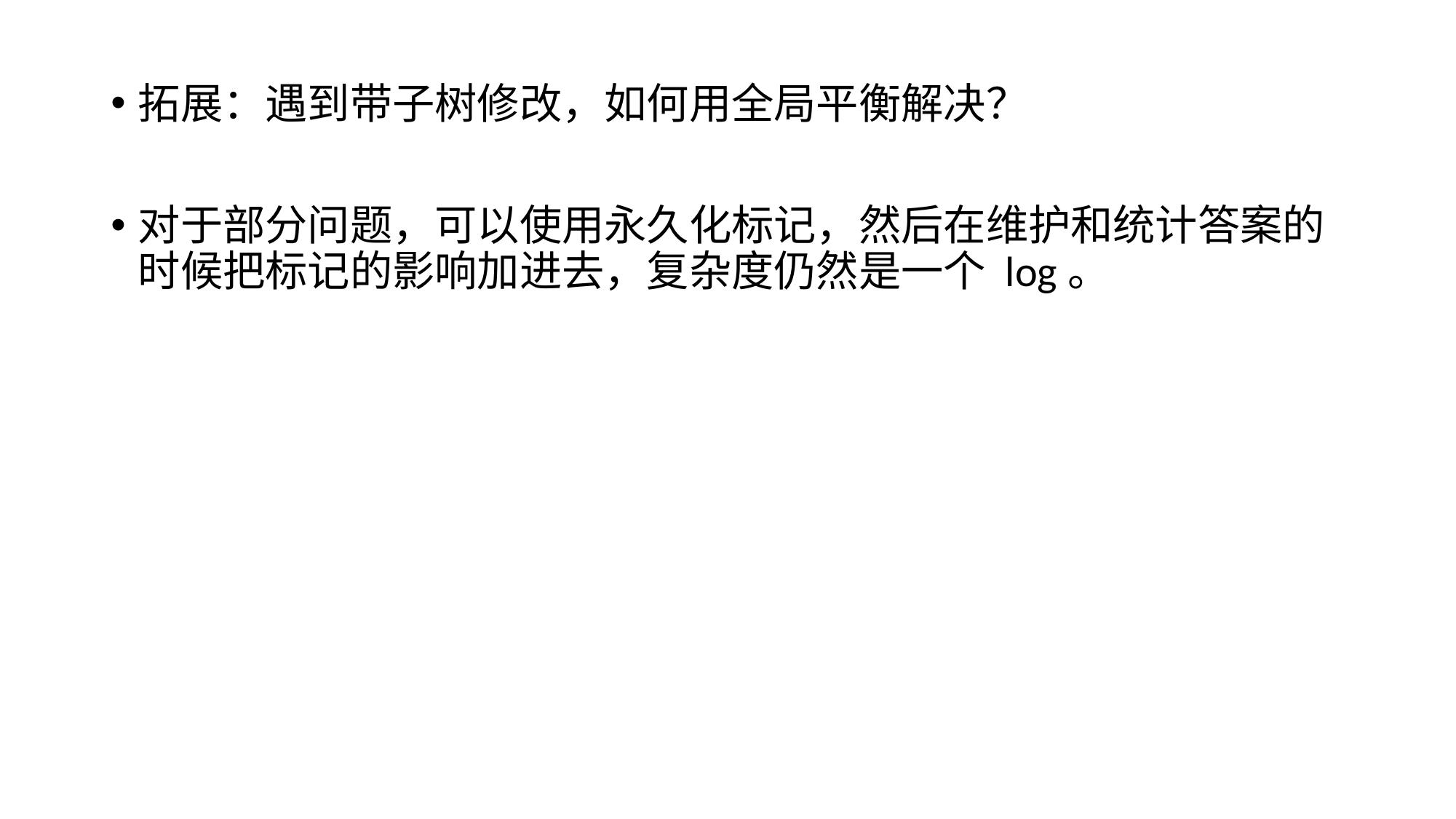

拓展：遇到带子树修改，如何用全局平衡解决？

对于部分问题，可以使用永久化标记，然后在维护和统计答案的时候把标记的影响加进去，复杂度仍然是一个 log。